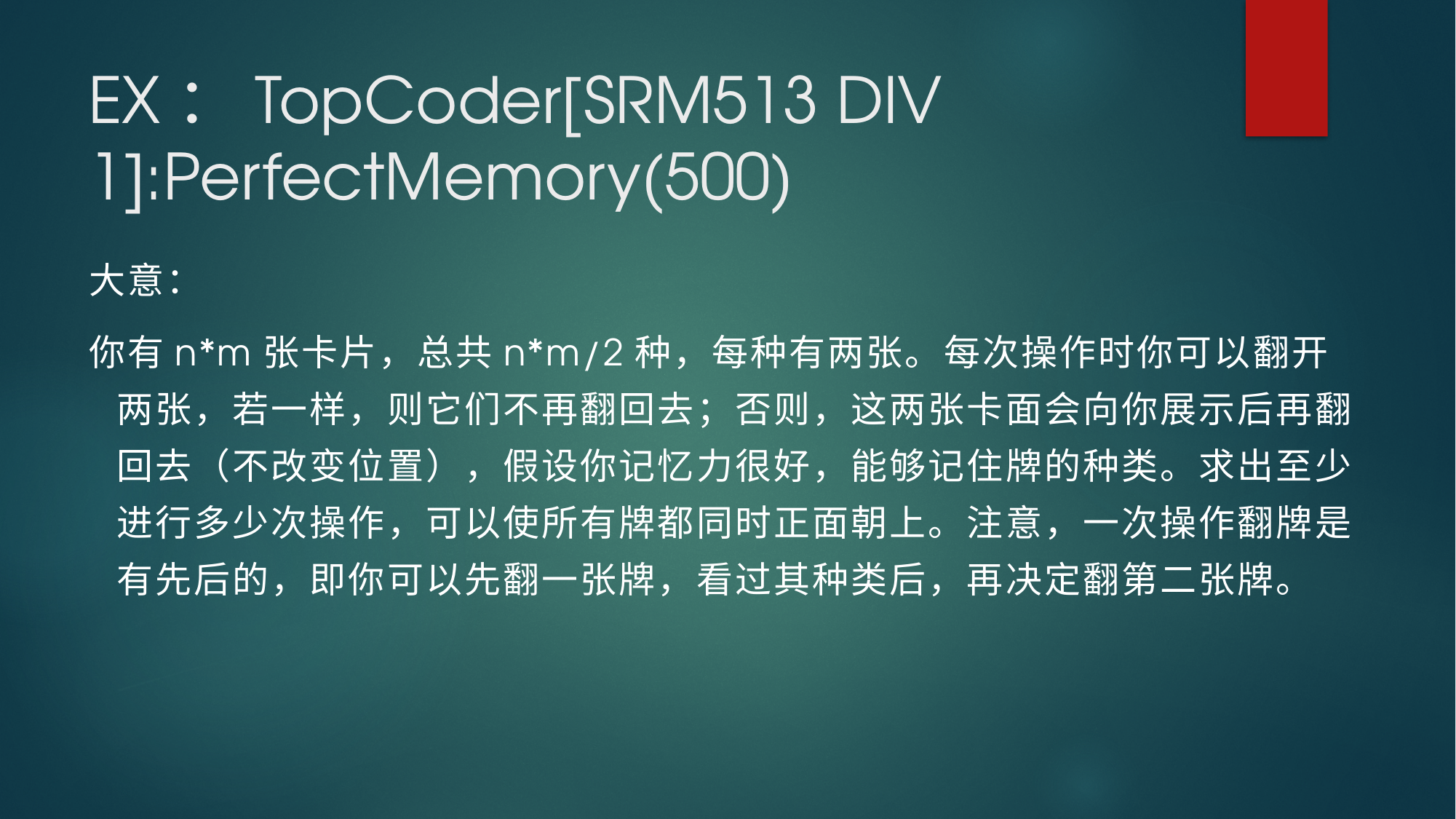

# EX：TopCoder[SRM513 DIV 1]:PerfectMemory(500)
大意：
你有n*m张卡片，总共n*m/2种，每种有两张。每次操作时你可以翻开两张，若一样，则它们不再翻回去；否则，这两张卡面会向你展示后再翻回去（不改变位置），假设你记忆力很好，能够记住牌的种类。求出至少进行多少次操作，可以使所有牌都同时正面朝上。注意，一次操作翻牌是有先后的，即你可以先翻一张牌，看过其种类后，再决定翻第二张牌。